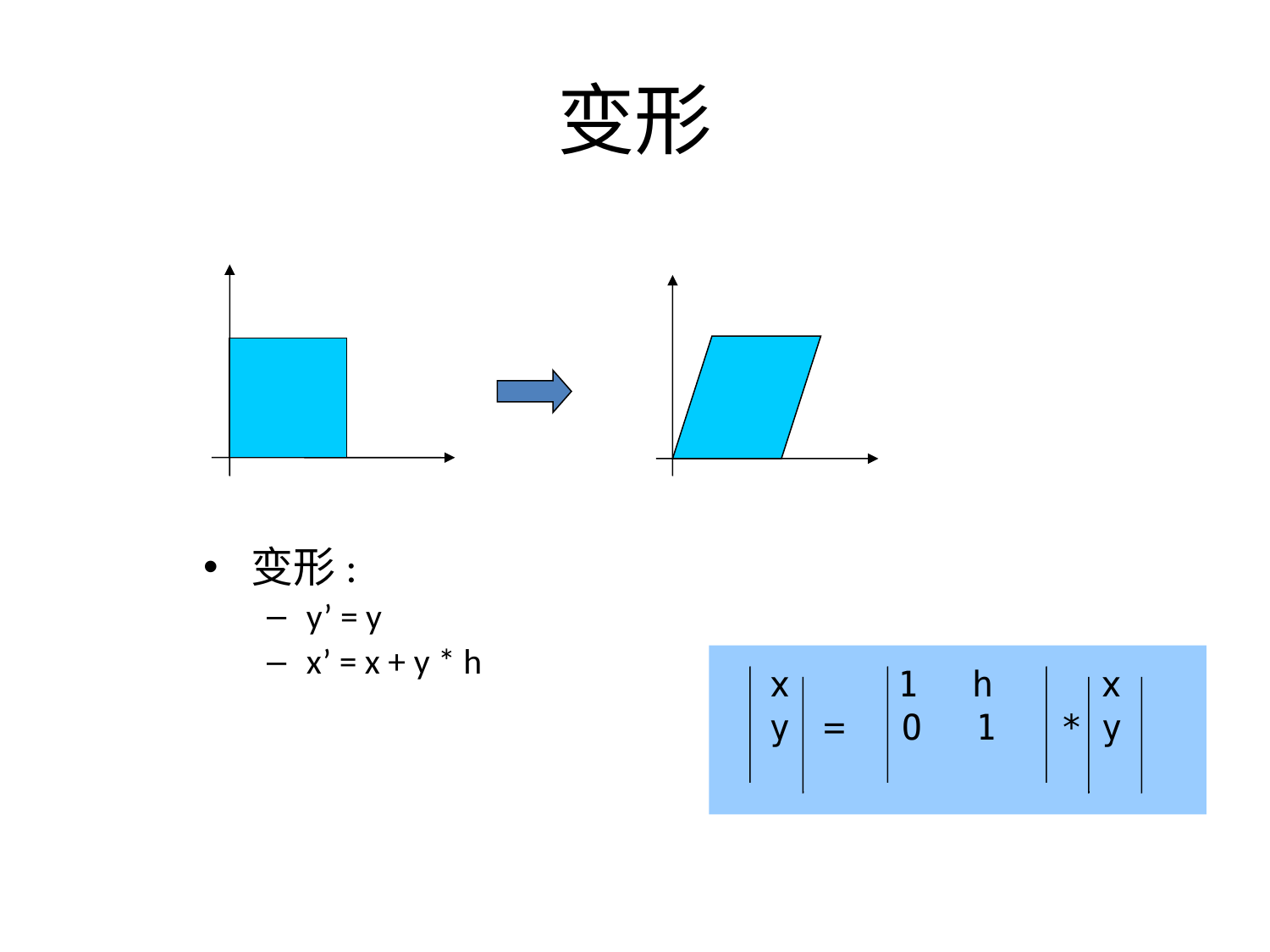

# 变形

变形:
y’ = y
x’ = x + y * h

x          1     h          x
y   =     0     1      *  y